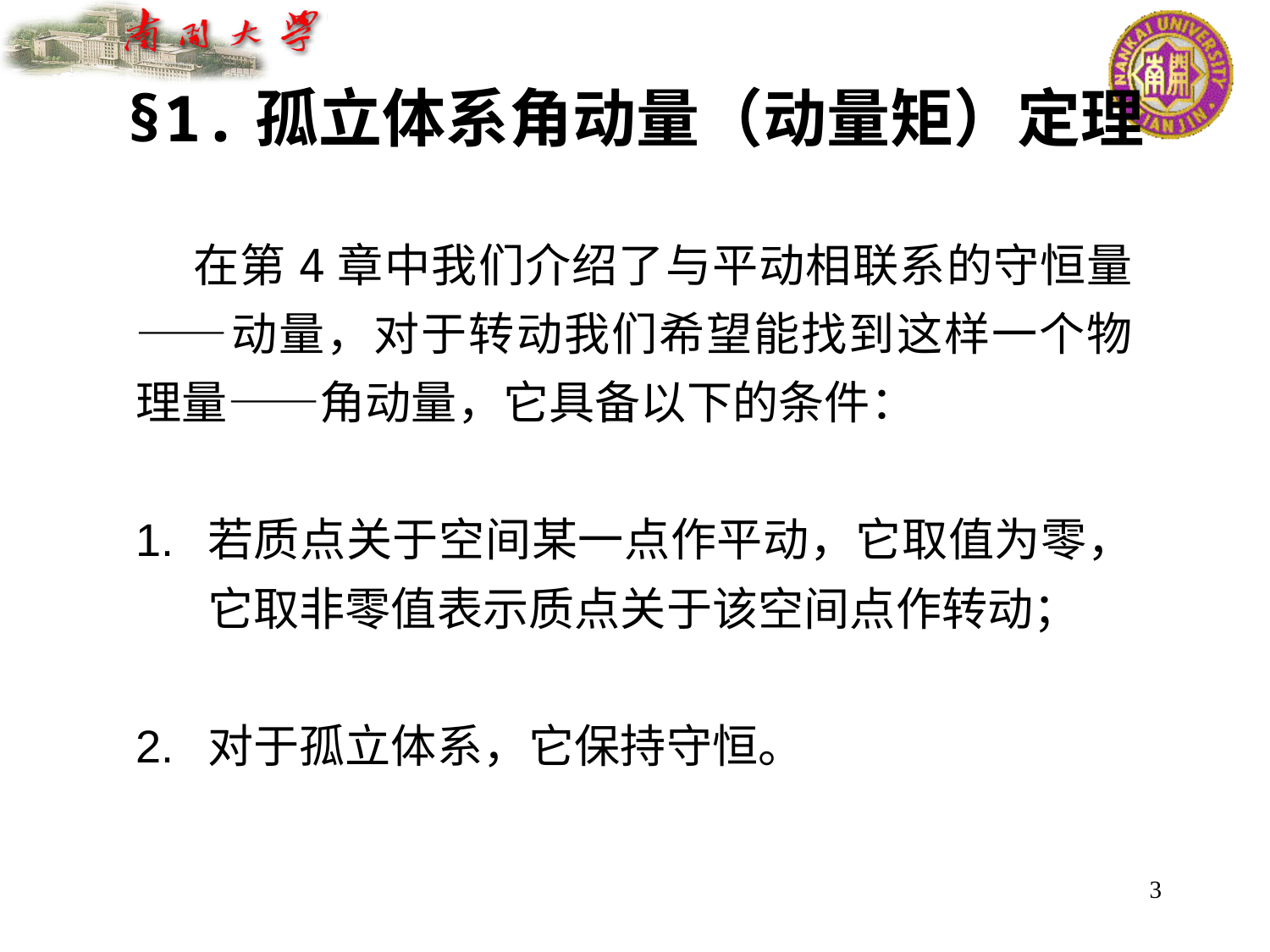

# §1.孤立体系角动量（动量矩）定理
    在第4章中我们介绍了与平动相联系的守恒量——动量，对于转动我们希望能找到这样一个物理量——角动量，它具备以下的条件：

若质点关于空间某一点作平动，它取值为零，它取非零值表示质点关于该空间点作转动；

对于孤立体系，它保持守恒。
3